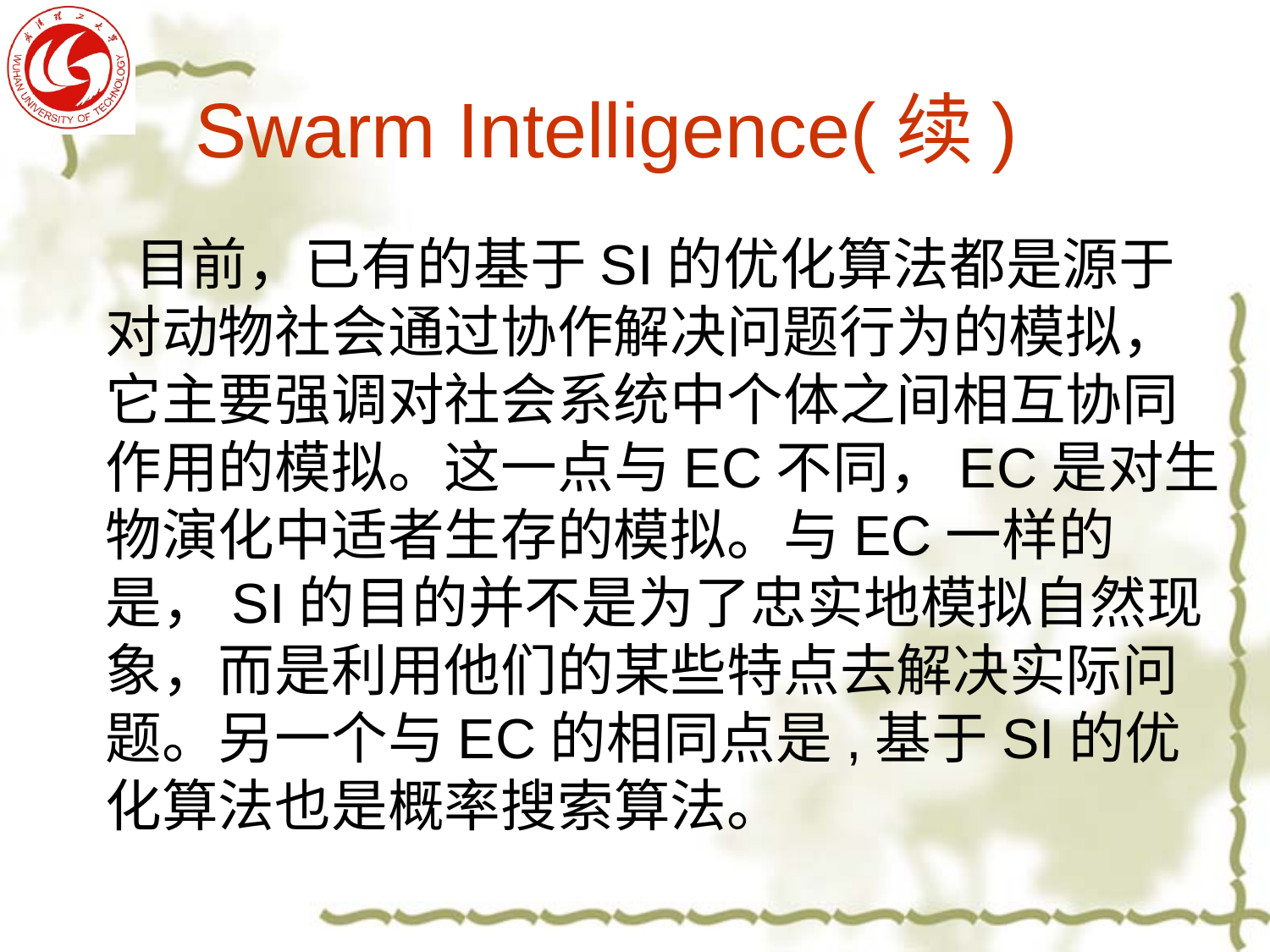

# Swarm Intelligence(续)
     目前，已有的基于SI的优化算法都是源于对动物社会通过协作解决问题行为的模拟，它主要强调对社会系统中个体之间相互协同作用的模拟。这一点与EC不同，EC是对生物演化中适者生存的模拟。与EC一样的是，SI的目的并不是为了忠实地模拟自然现象，而是利用他们的某些特点去解决实际问题。另一个与EC的相同点是,基于SI的优化算法也是概率搜索算法。